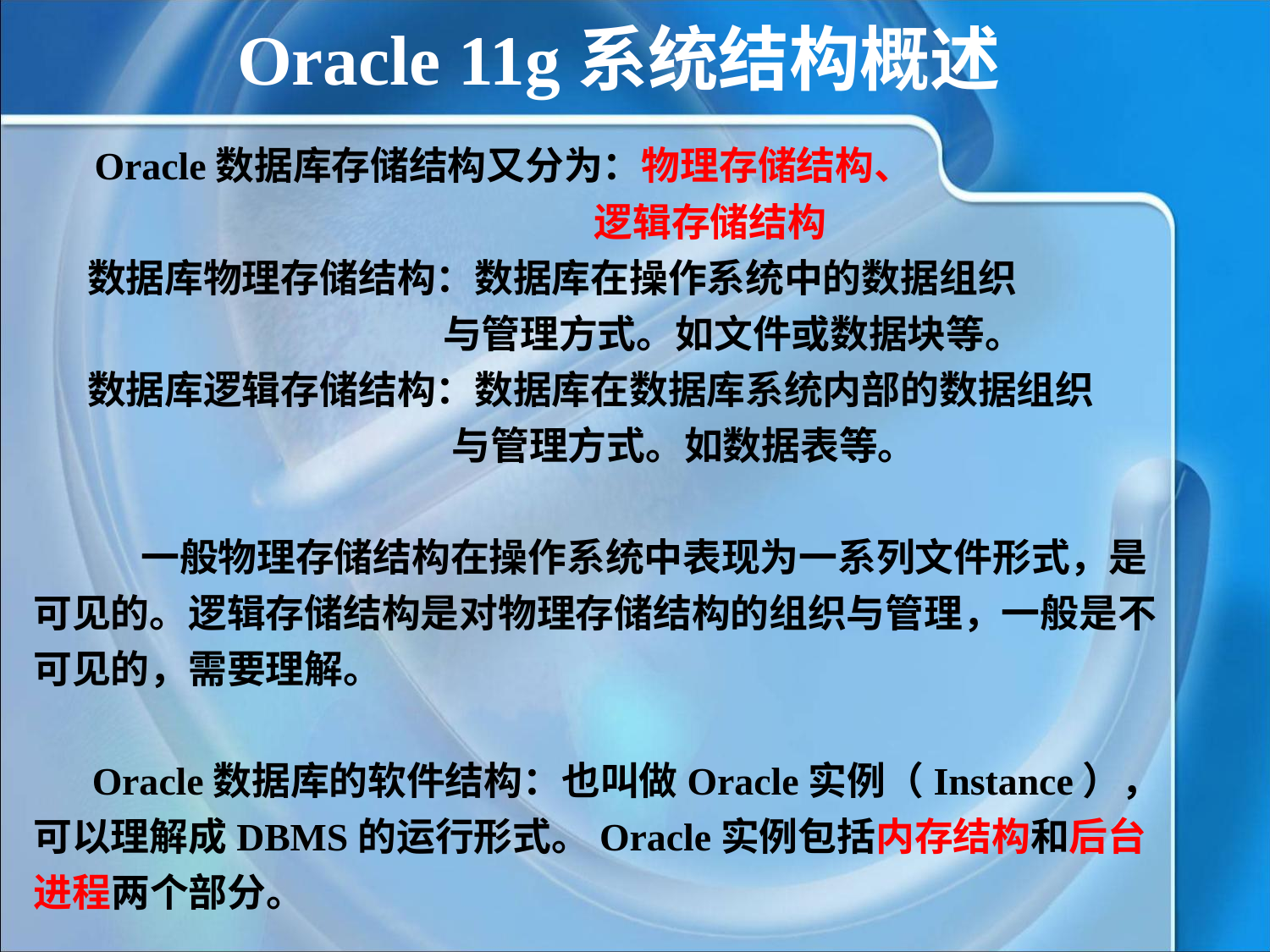

Oracle 11g系统结构概述
      Oracle数据库存储结构又分为：物理存储结构、
                                                              逻辑存储结构
     数据库物理存储结构：数据库在操作系统中的数据组织
                                             与管理方式。如文件或数据块等。
     数据库逻辑存储结构：数据库在数据库系统内部的数据组织
                                              与管理方式。如数据表等。

           一般物理存储结构在操作系统中表现为一系列文件形式，是可见的。逻辑存储结构是对物理存储结构的组织与管理，一般是不可见的，需要理解。

      Oracle数据库的软件结构：也叫做Oracle实例（Instance），可以理解成DBMS的运行形式。Oracle实例包括内存结构和后台进程两个部分。
3